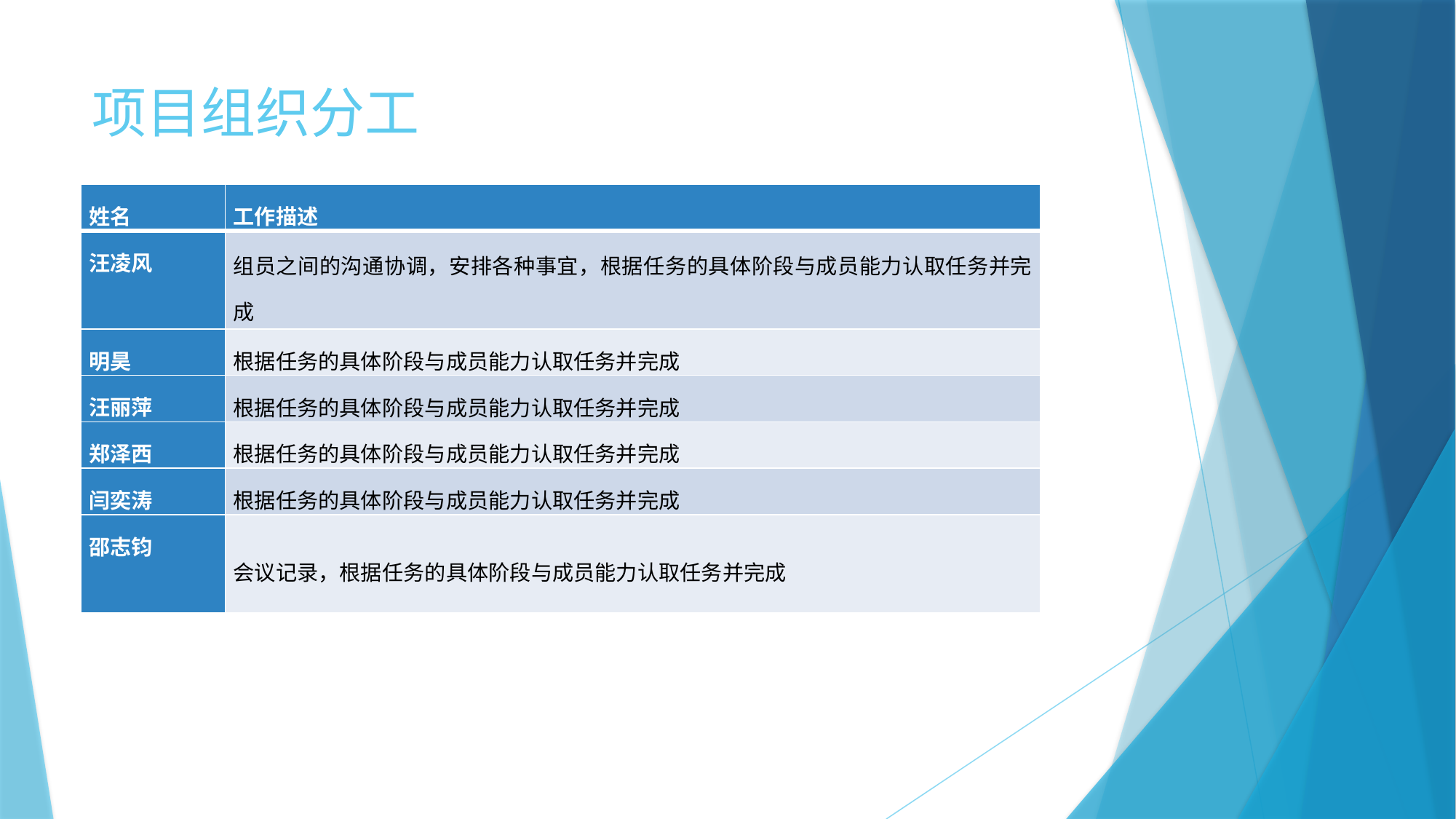

# 项目组织分工
| 姓名 | 工作描述 |
| --- | --- |
| 汪凌风 | 组员之间的沟通协调，安排各种事宜，根据任务的具体阶段与成员能力认取任务并完成 |
| 明昊 | 根据任务的具体阶段与成员能力认取任务并完成 |
| 汪丽萍 | 根据任务的具体阶段与成员能力认取任务并完成 |
| 郑泽西 | 根据任务的具体阶段与成员能力认取任务并完成 |
| 闫奕涛 | 根据任务的具体阶段与成员能力认取任务并完成 |
| 邵志钧 | 会议记录，根据任务的具体阶段与成员能力认取任务并完成 |